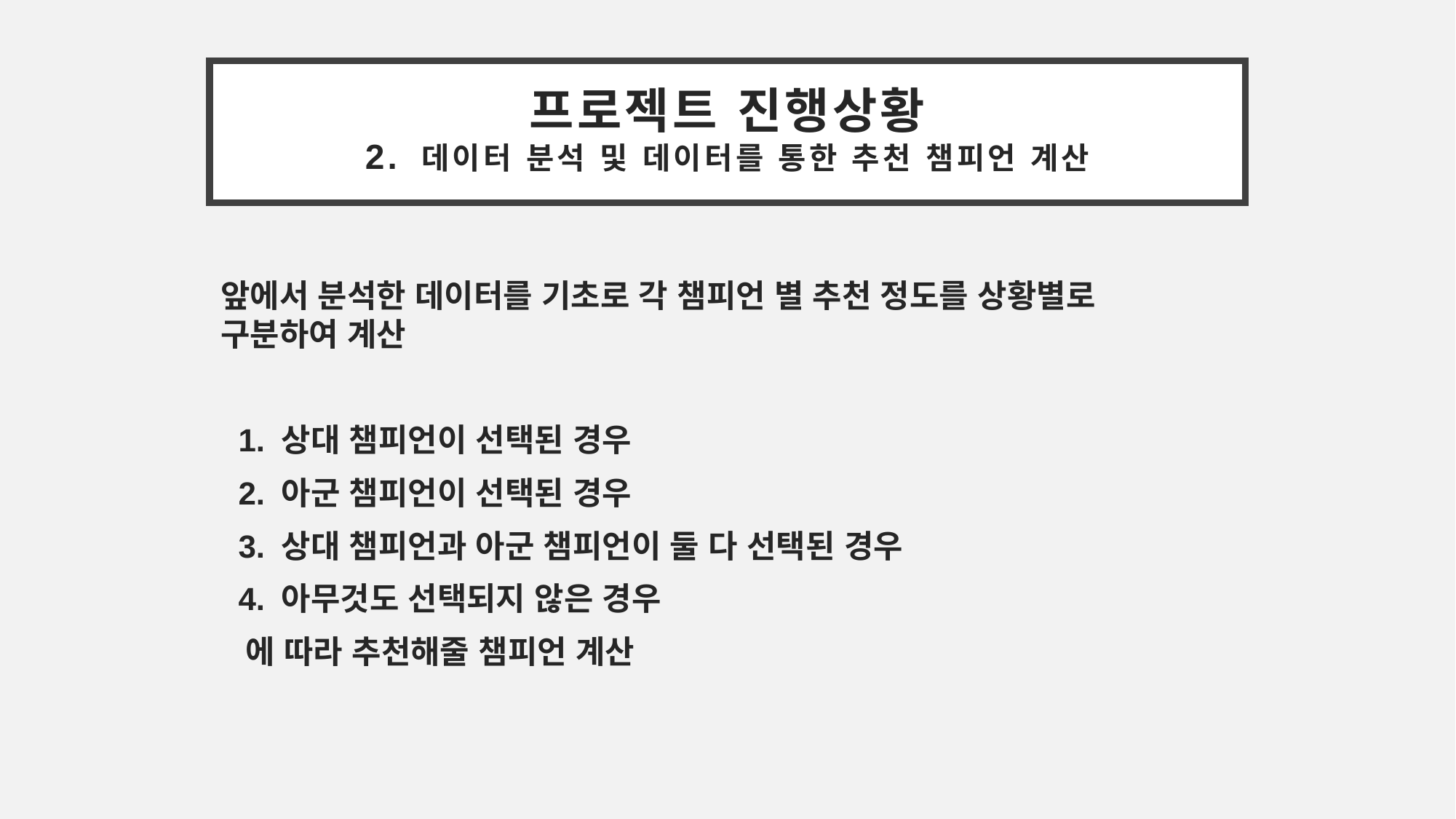

프로젝트 진행상황
2. 데이터 분석 및 데이터를 통한 추천 챔피언 계산
앞에서 분석한 데이터를 기초로 각 챔피언 별 추천 정도를 상황별로 구분하여 계산

  1. 상대 챔피언이 선택된 경우
  2. 아군 챔피언이 선택된 경우
  3. 상대 챔피언과 아군 챔피언이 둘 다 선택된 경우
  4. 아무것도 선택되지 않은 경우
  에 따라 추천해줄 챔피언 계산